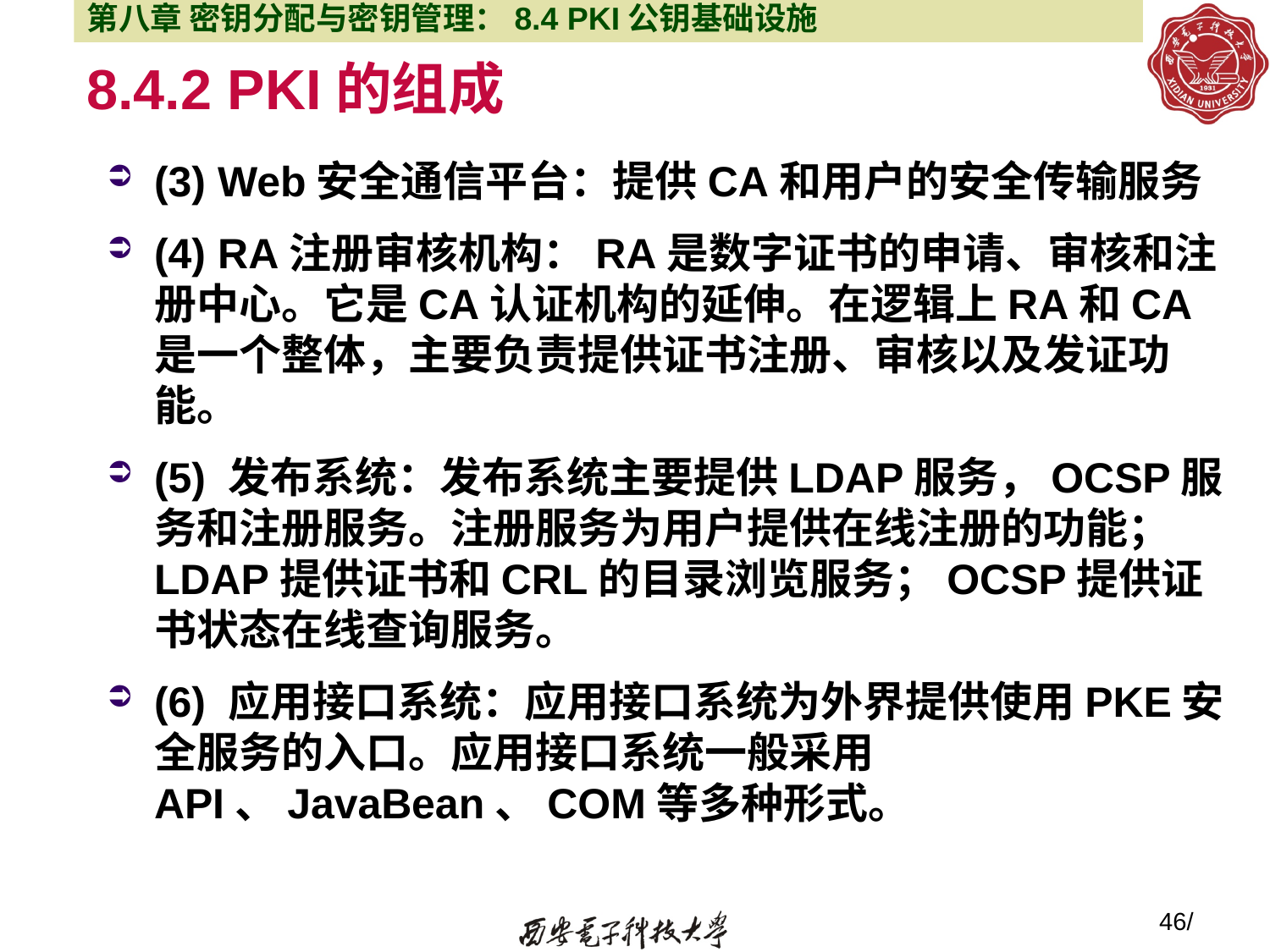

第八章 密钥分配与密钥管理：8.4 PKI公钥基础设施
# 8.4.2 PKI的组成
(3) Web安全通信平台：提供CA和用户的安全传输服务
(4) RA注册审核机构：RA是数字证书的申请、审核和注册中心。它是CA认证机构的延伸。在逻辑上RA和CA是一个整体，主要负责提供证书注册、审核以及发证功能。
(5) 发布系统：发布系统主要提供LDAP服务，OCSP服务和注册服务。注册服务为用户提供在线注册的功能；LDAP提供证书和CRL的目录浏览服务；OCSP提供证书状态在线查询服务。
(6) 应用接口系统：应用接口系统为外界提供使用PKE安全服务的入口。应用接口系统一般采用API、JavaBean、COM等多种形式。
46/